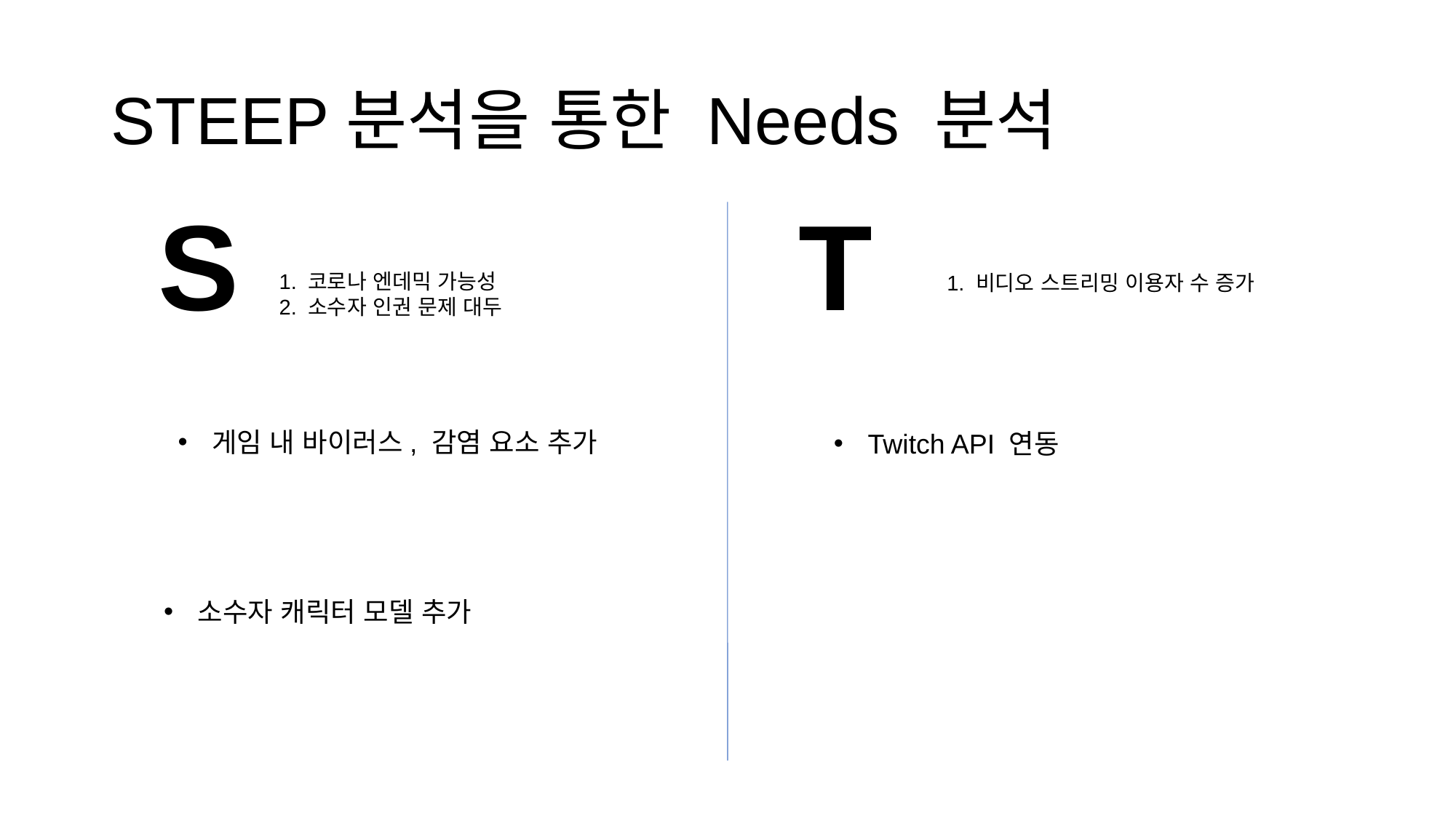

# STEEP분석을 통한 Needs 분석
S
T
1. 코로나 엔데믹 가능성
2. 소수자 인권 문제 대두
1. 비디오 스트리밍 이용자 수 증가
게임 내 바이러스, 감염 요소 추가
Twitch API 연동
소수자 캐릭터 모델 추가